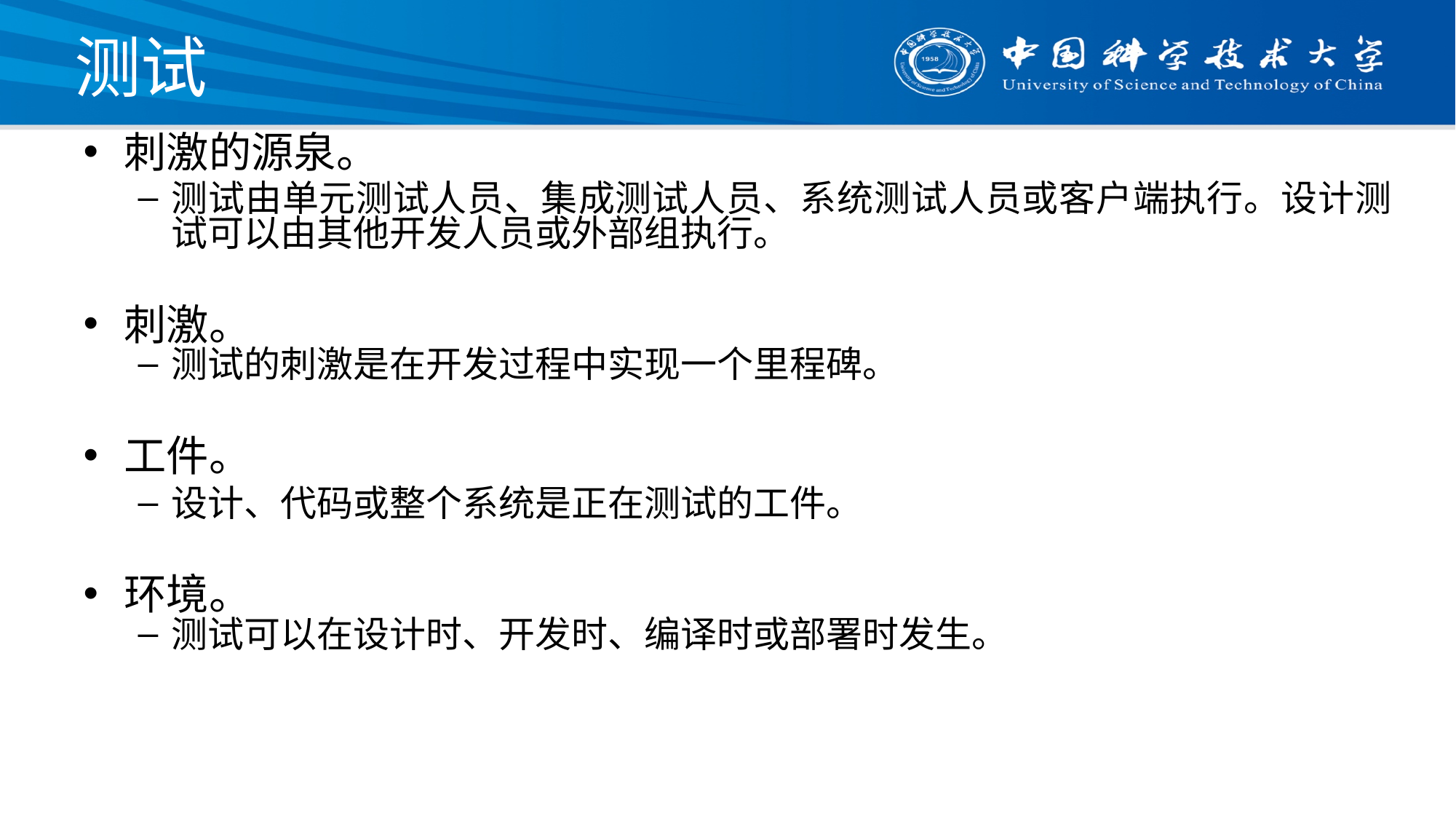

# 测试
刺激的源泉。
测试由单元测试人员、集成测试人员、系统测试人员或客户端执行。设计测试可以由其他开发人员或外部组执行。

刺激。
测试的刺激是在开发过程中实现一个里程碑。

工件。
设计、代码或整个系统是正在测试的工件。

环境。
测试可以在设计时、开发时、编译时或部署时发生。